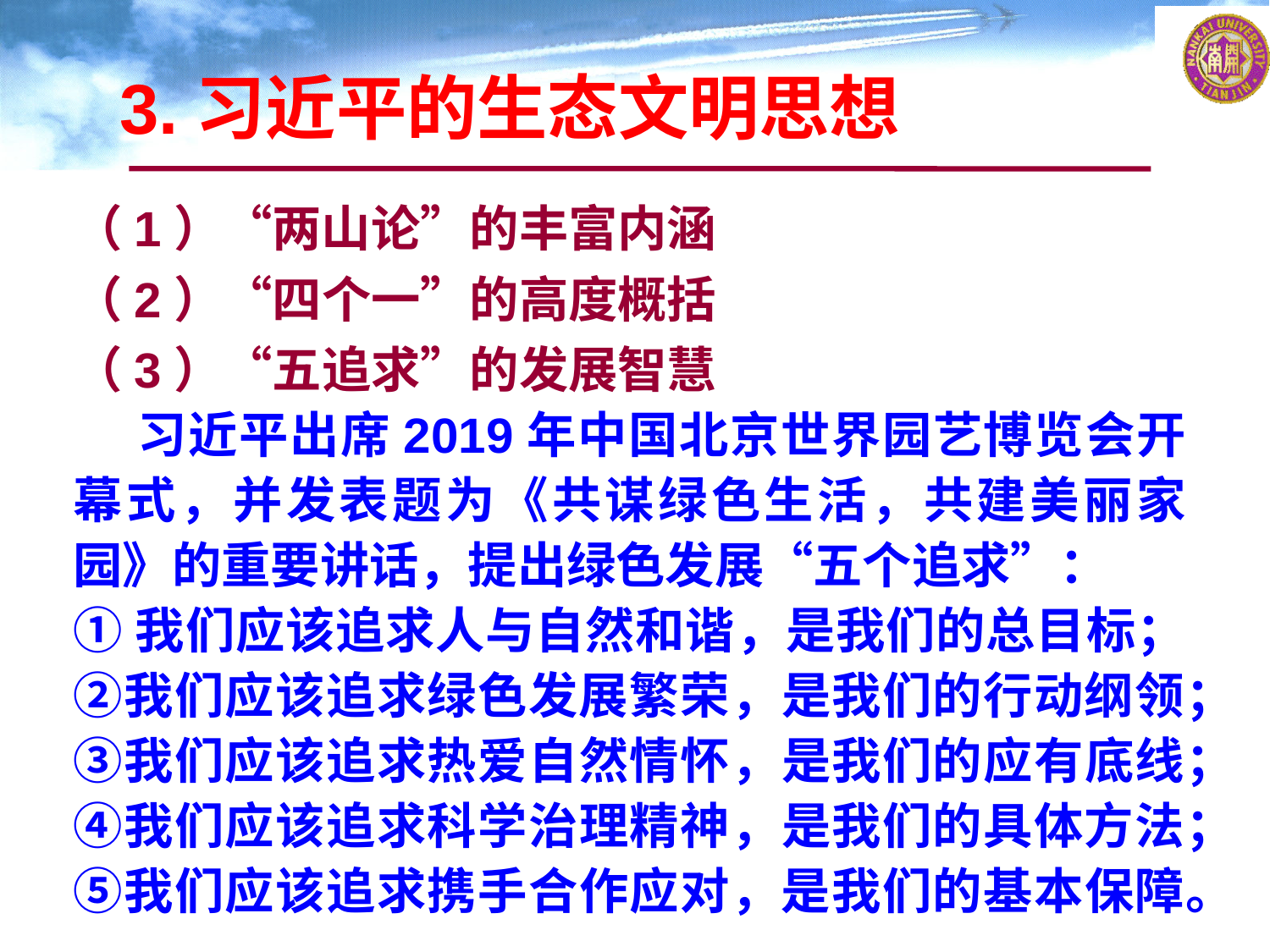

3.习近平的生态文明思想
（1）“两山论”的丰富内涵
（2）“四个一”的高度概括
（3）“五追求”的发展智慧
    习近平出席2019年中国北京世界园艺博览会开幕式，并发表题为《共谋绿色生活，共建美丽家园》的重要讲话，提出绿色发展“五个追求”：
①我们应该追求人与自然和谐，是我们的总目标；②我们应该追求绿色发展繁荣，是我们的行动纲领；③我们应该追求热爱自然情怀，是我们的应有底线；④我们应该追求科学治理精神，是我们的具体方法；⑤我们应该追求携手合作应对，是我们的基本保障。